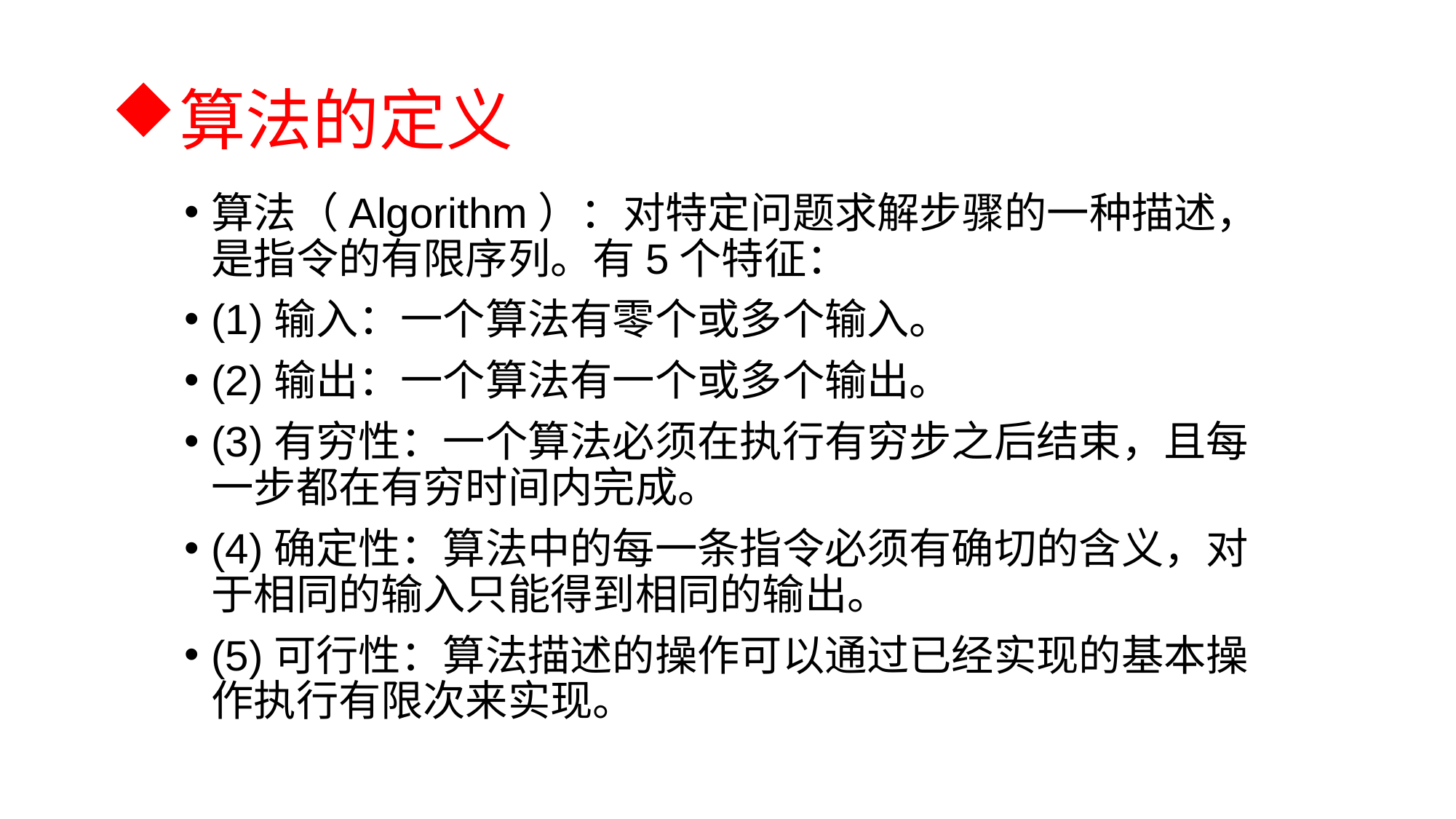

# 算法的定义
算法（Algorithm）：对特定问题求解步骤的一种描述，是指令的有限序列。有5个特征：
(1)输入：一个算法有零个或多个输入。
(2)输出：一个算法有一个或多个输出。
(3)有穷性：一个算法必须在执行有穷步之后结束，且每一步都在有穷时间内完成。
(4)确定性：算法中的每一条指令必须有确切的含义，对于相同的输入只能得到相同的输出。
(5)可行性：算法描述的操作可以通过已经实现的基本操作执行有限次来实现。